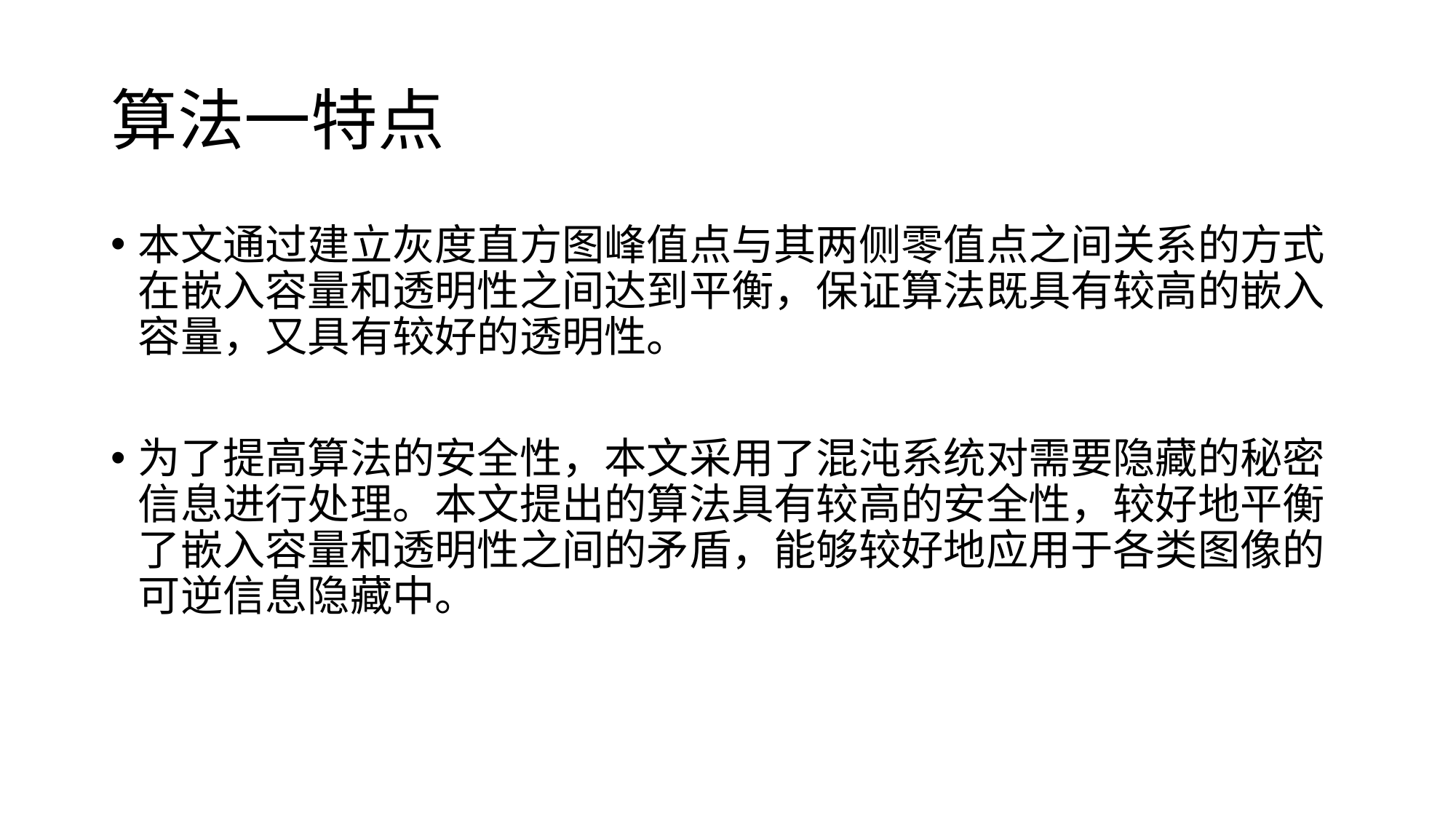

# 算法一特点
本文通过建立灰度直方图峰值点与其两侧零值点之间关系的方式在嵌入容量和透明性之间达到平衡，保证算法既具有较高的嵌入 容量，又具有较好的透明性。

为了提高算法的安全性，本文采用了混沌系统对需要隐藏的秘密信息进行处理。本文提出的算法具有较高的安全性，较好地平衡了嵌入容量和透明性之间的矛盾，能够较好地应用于各类图像的可逆信息隐藏中。